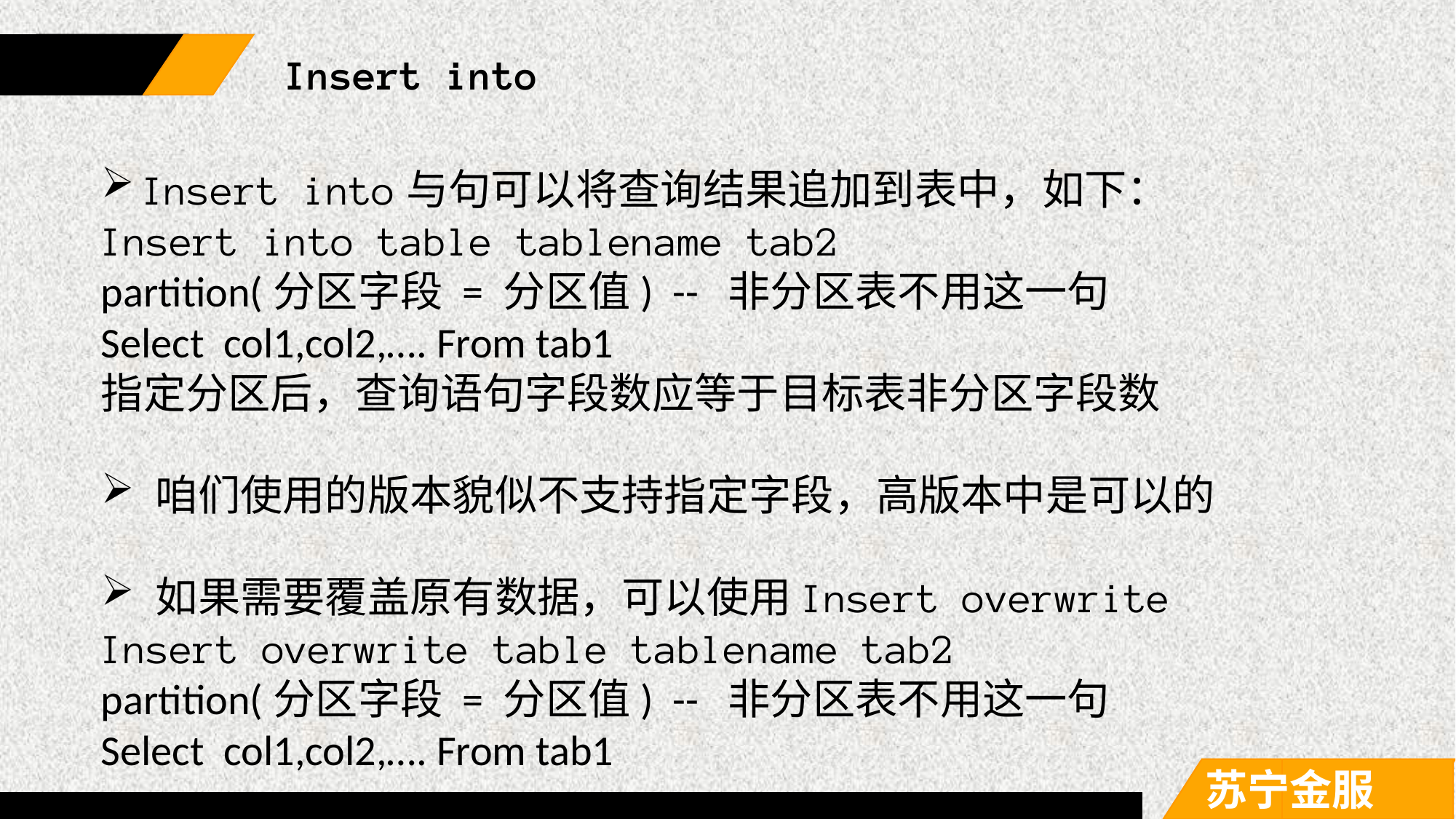

Insert into
Insert into与句可以将查询结果追加到表中，如下：
Insert into table tablename tab2
partition(分区字段 = 分区值)  --  非分区表不用这一句
Select  col1,col2,…. From tab1
指定分区后，查询语句字段数应等于目标表非分区字段数

咱们使用的版本貌似不支持指定字段，高版本中是可以的

如果需要覆盖原有数据，可以使用Insert overwrite
Insert overwrite table tablename tab2
partition(分区字段 = 分区值)  --  非分区表不用这一句
Select  col1,col2,…. From tab1